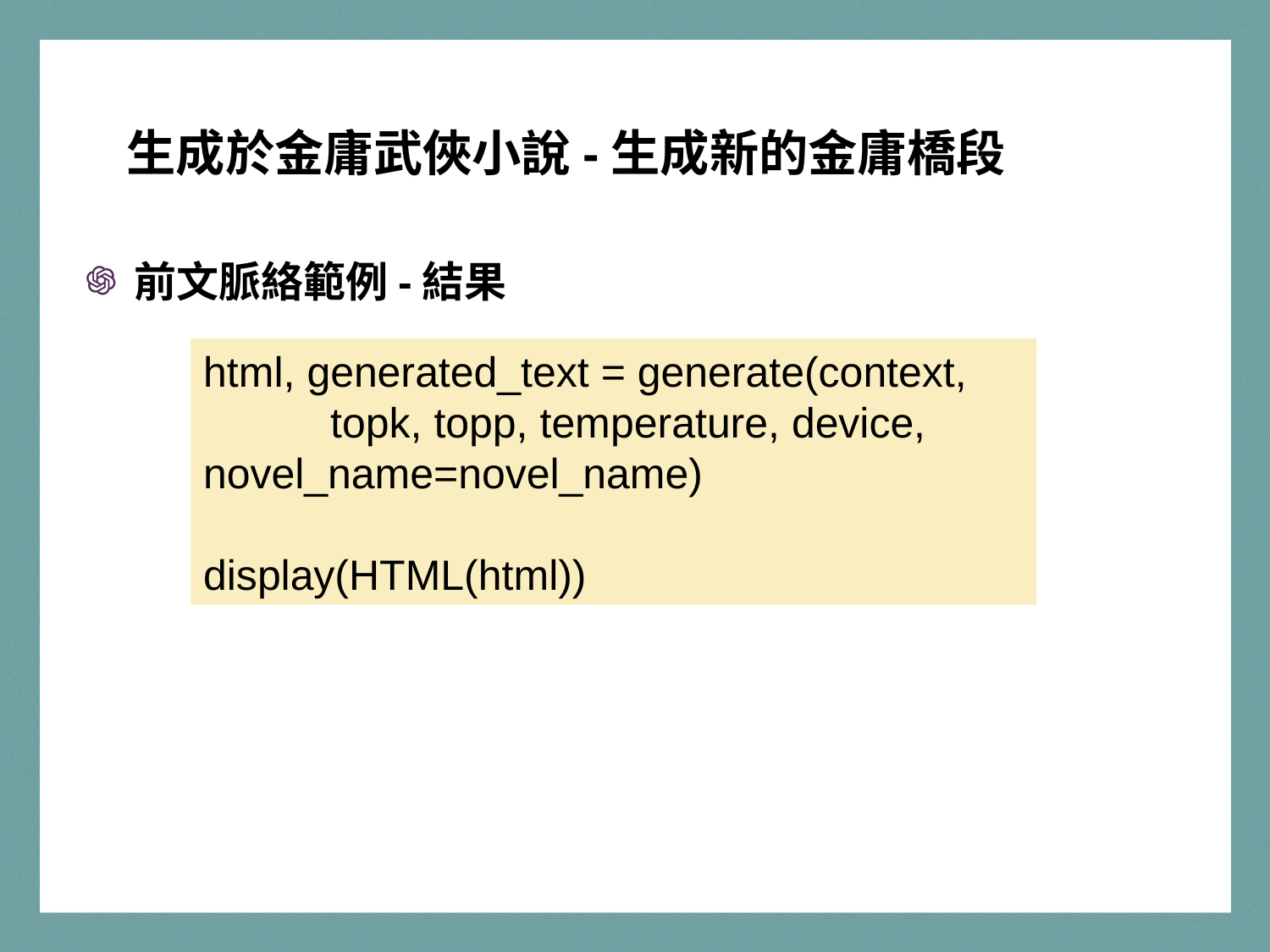

生成於金庸武俠小說-生成新的金庸橋段
前文脈絡範例-結果
html, generated_text = generate(context, 	topk, topp, temperature, device, 	novel_name=novel_name)

display(HTML(html))